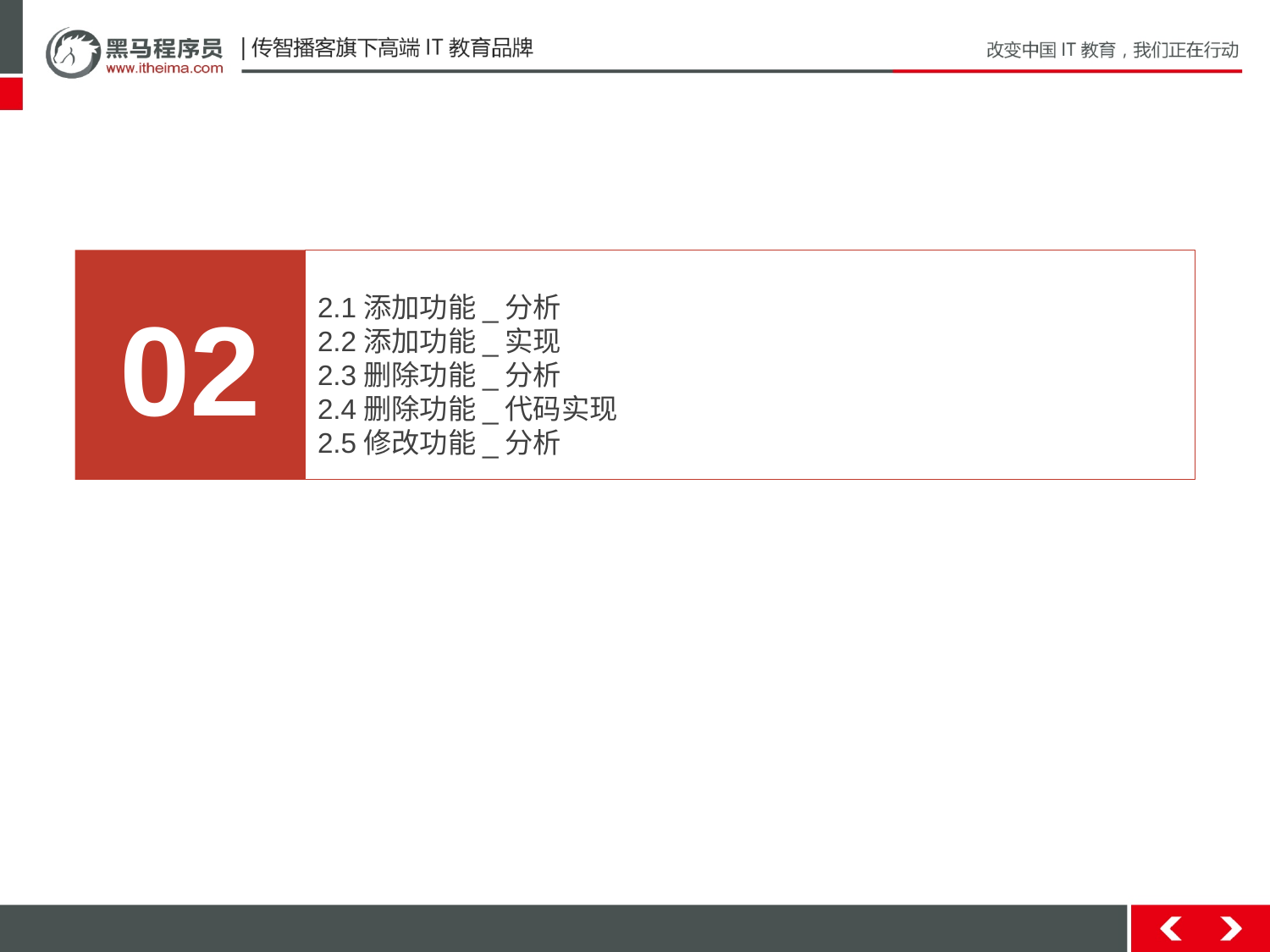

02

2.1添加功能_分析
2.2添加功能_实现
2.3删除功能_分析
2.4删除功能_代码实现
2.5修改功能_分析